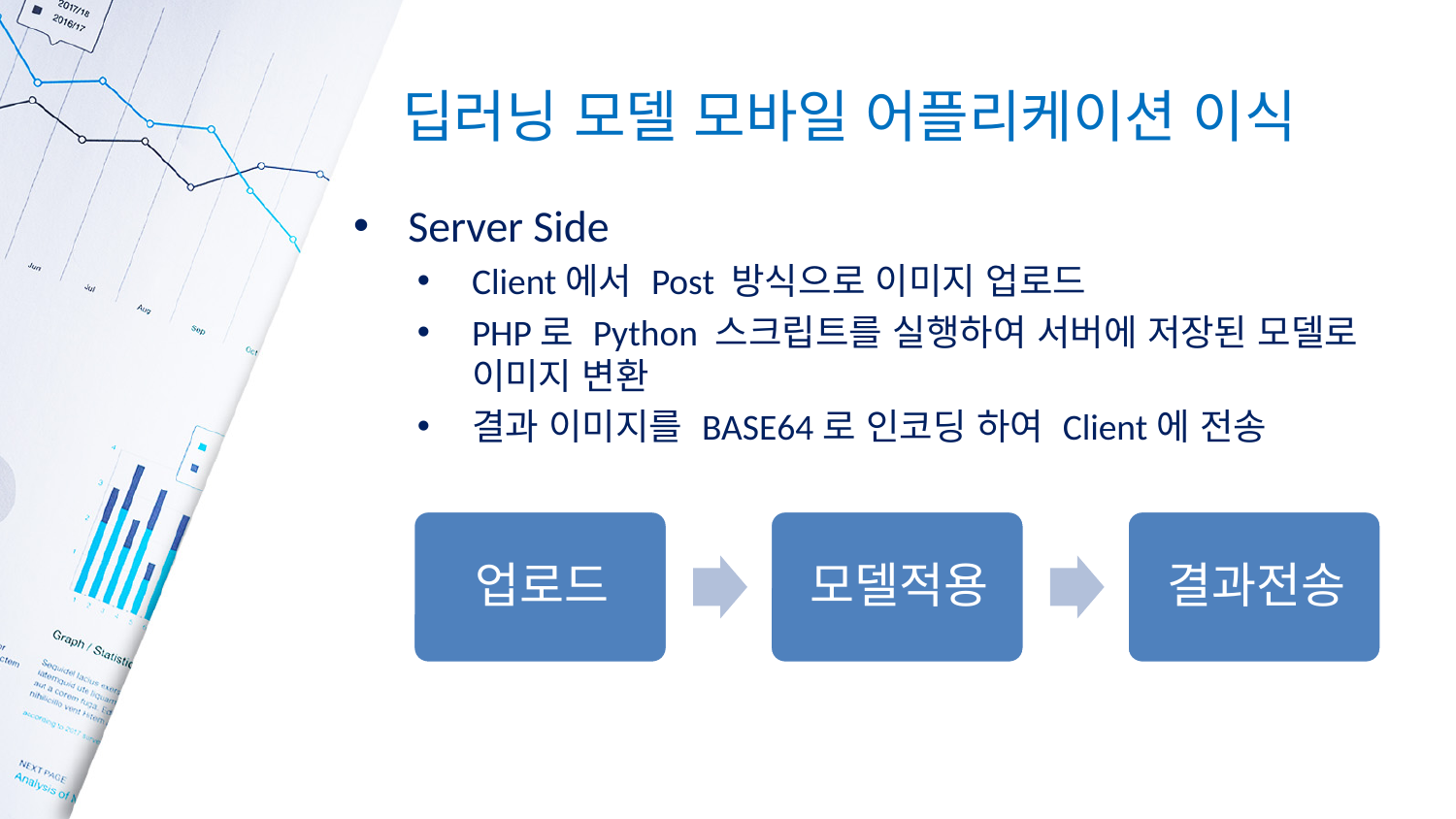

# 딥러닝 모델 모바일 어플리케이션 이식
Server Side
Client에서 Post 방식으로 이미지 업로드
PHP로 Python 스크립트를 실행하여 서버에 저장된 모델로 이미지 변환
결과 이미지를 BASE64로 인코딩 하여 Client에 전송

업로드

모델적용

결과전송